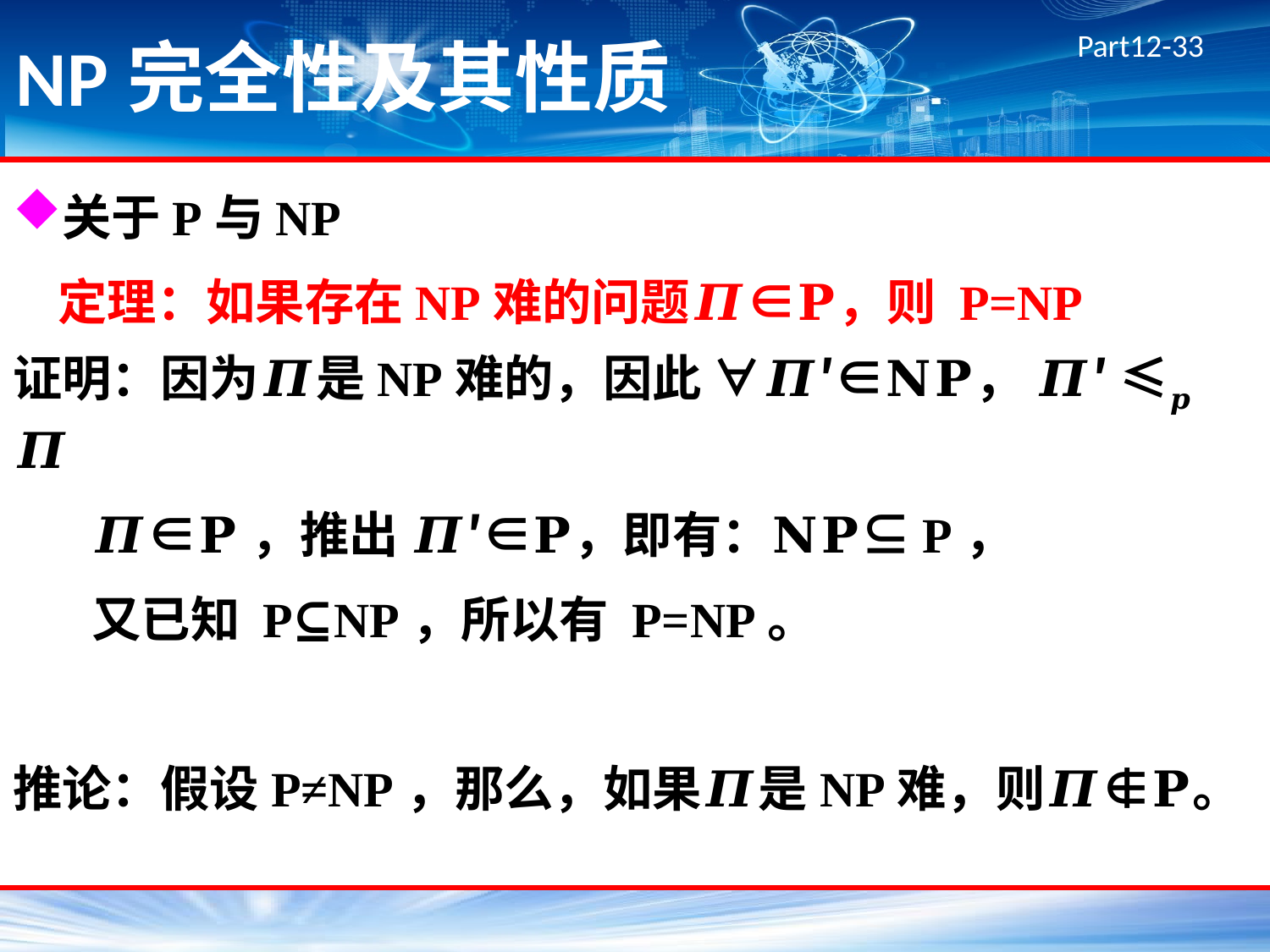

# NP完全性及其性质
关于P与NP
   定理：如果存在NP难的问题𝜫∈𝐏，则 P=NP
证明：因为𝜫是NP难的，因此 ∀𝜫′∈𝐍𝐏， 𝜫′ ≤𝒑 𝜫
       𝜫∈𝐏，推出 𝜫′∈𝐏，即有：𝐍𝐏⊆P，
      又已知 P⊆NP，所以有 P=NP。

推论：假设P≠NP，那么，如果𝜫是NP难，则𝜫∉𝐏。